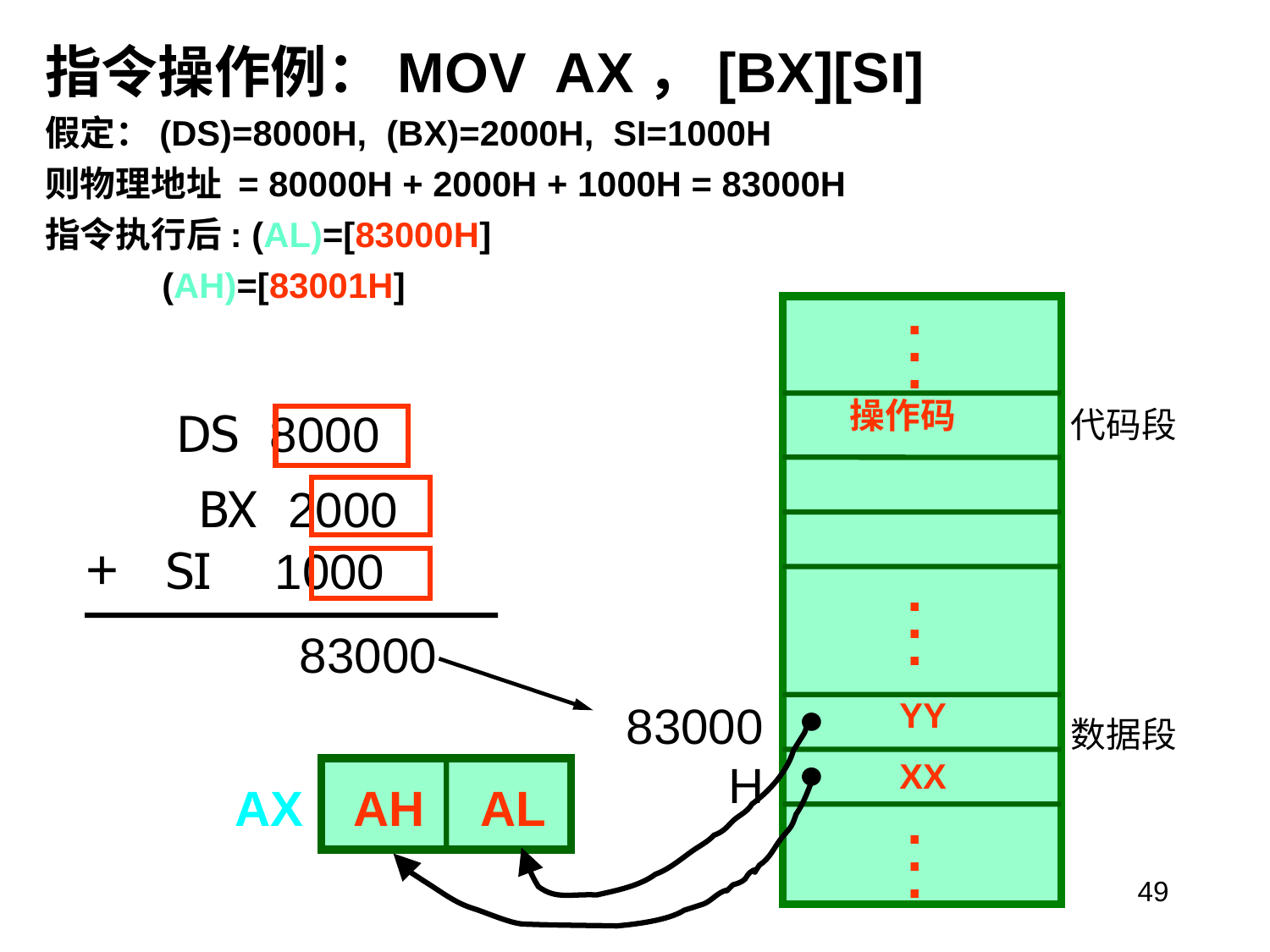

指令操作例：MOV  AX，[BX][SI]
假定：(DS)=8000H,  (BX)=2000H,  SI=1000H
则物理地址 = 80000H + 2000H + 1000H = 83000H
指令执行后: (AL)=[83000H]
            (AH)=[83001H]

.
.
.

操作码
DS  8000
代码段

BX  2000

  +   SI    1000

.
.
.

 83000

YY
83000H

数据段

XX

AX
AH
AL

.
.
.
49